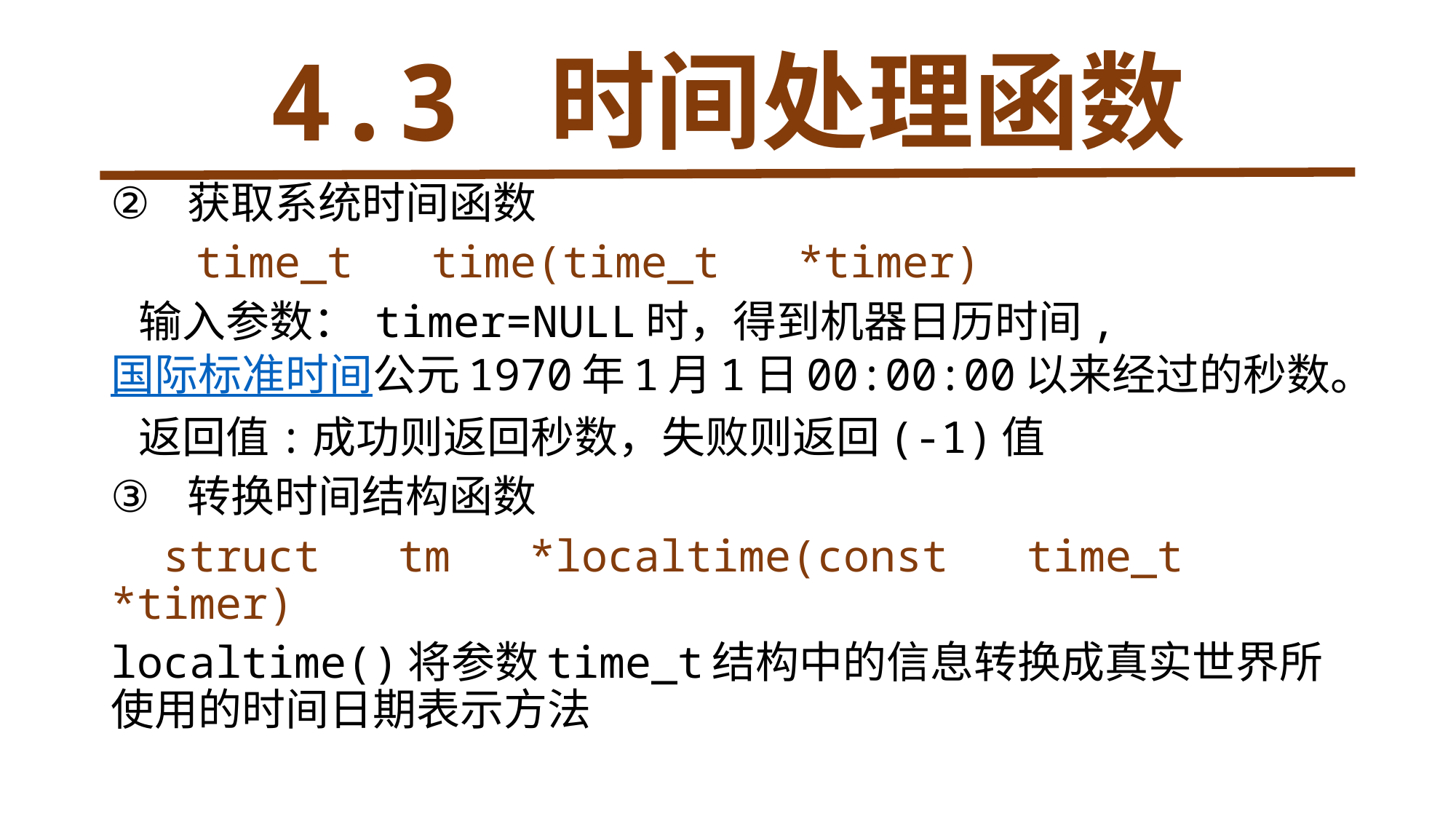

# 4.3 时间处理函数
获取系统时间函数
       time_t   time(time_t   *timer)
  输入参数： timer=NULL时，得到机器日历时间, 国际标准时间公元1970年1月1日00:00:00以来经过的秒数。
  返回值:成功则返回秒数，失败则返回(-1)值
转换时间结构函数
  struct   tm   *localtime(const   time_t   *timer)
localtime()将参数time_t结构中的信息转换成真实世界所使用的时间日期表示方法